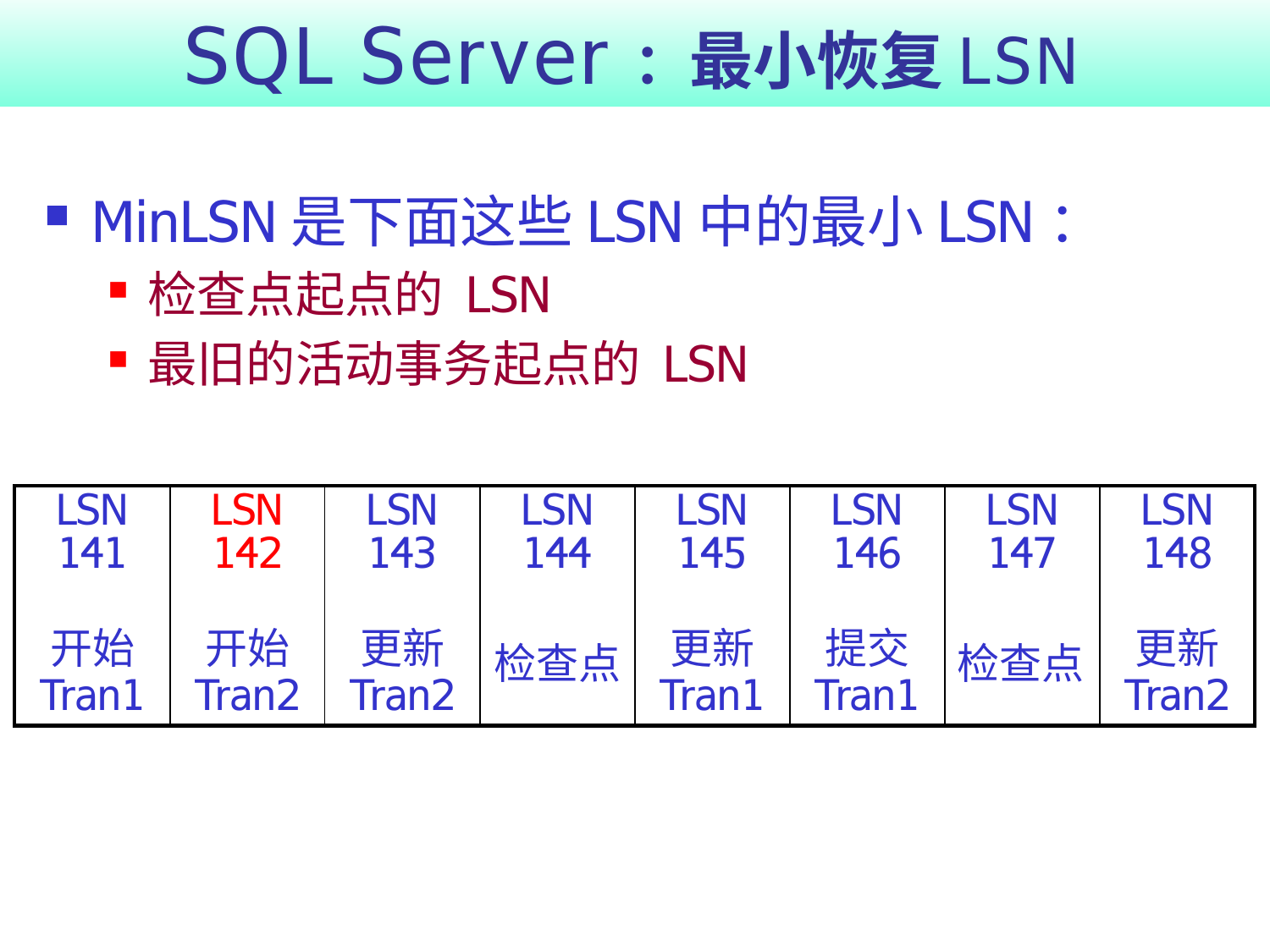

# SQL Server：最小恢复LSN
MinLSN是下面这些LSN中的最小LSN：
检查点起点的 LSN
最旧的活动事务起点的 LSN

| LSN 141 | LSN 142 | LSN 143 | LSN 144 | LSN 145 | LSN 146 | LSN 147 | LSN 148 |
| --- | --- | --- | --- | --- | --- | --- | --- |
| 开始 Tran1 | 开始 Tran2 | 更新 Tran2 | 检查点 | 更新 Tran1 | 提交 Tran1 | 检查点 | 更新 Tran2 |